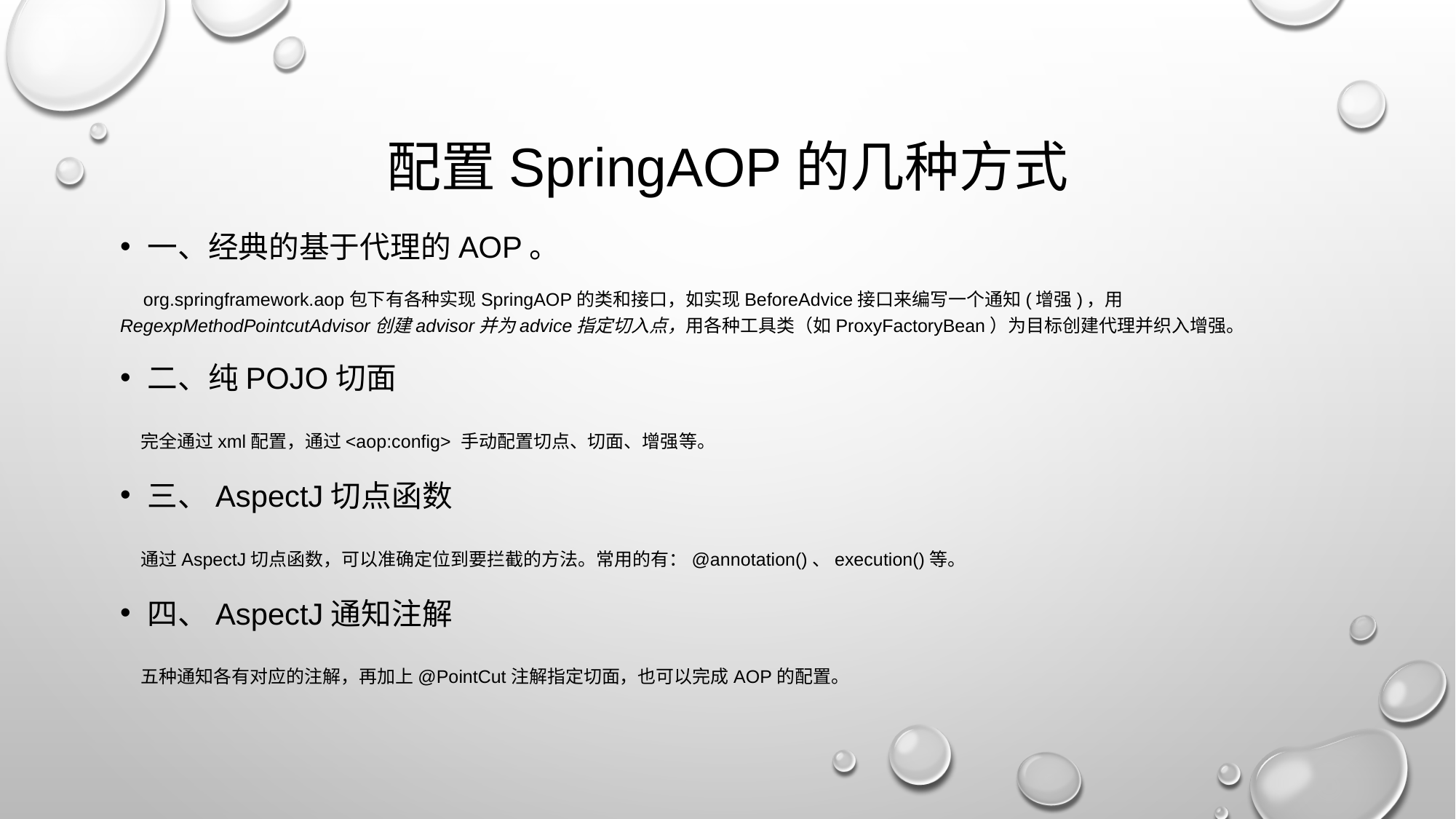

# 配置SpringAOP的几种方式
一、经典的基于代理的AOP。
    org.springframework.aop包下有各种实现SpringAOP的类和接口，如实现BeforeAdvice接口来编写一个通知(增强)，用RegexpMethodPointcutAdvisor创建advisor并为advice指定切入点，用各种工具类（如ProxyFactoryBean）为目标创建代理并织入增强。
二、纯POJO切面
  完全通过xml配置，通过<aop:config> 手动配置切点、切面、增强等。
三、AspectJ切点函数
  通过AspectJ切点函数，可以准确定位到要拦截的方法。常用的有：@annotation()、execution()等。
四、AspectJ通知注解
  五种通知各有对应的注解，再加上@PointCut注解指定切面，也可以完成AOP的配置。